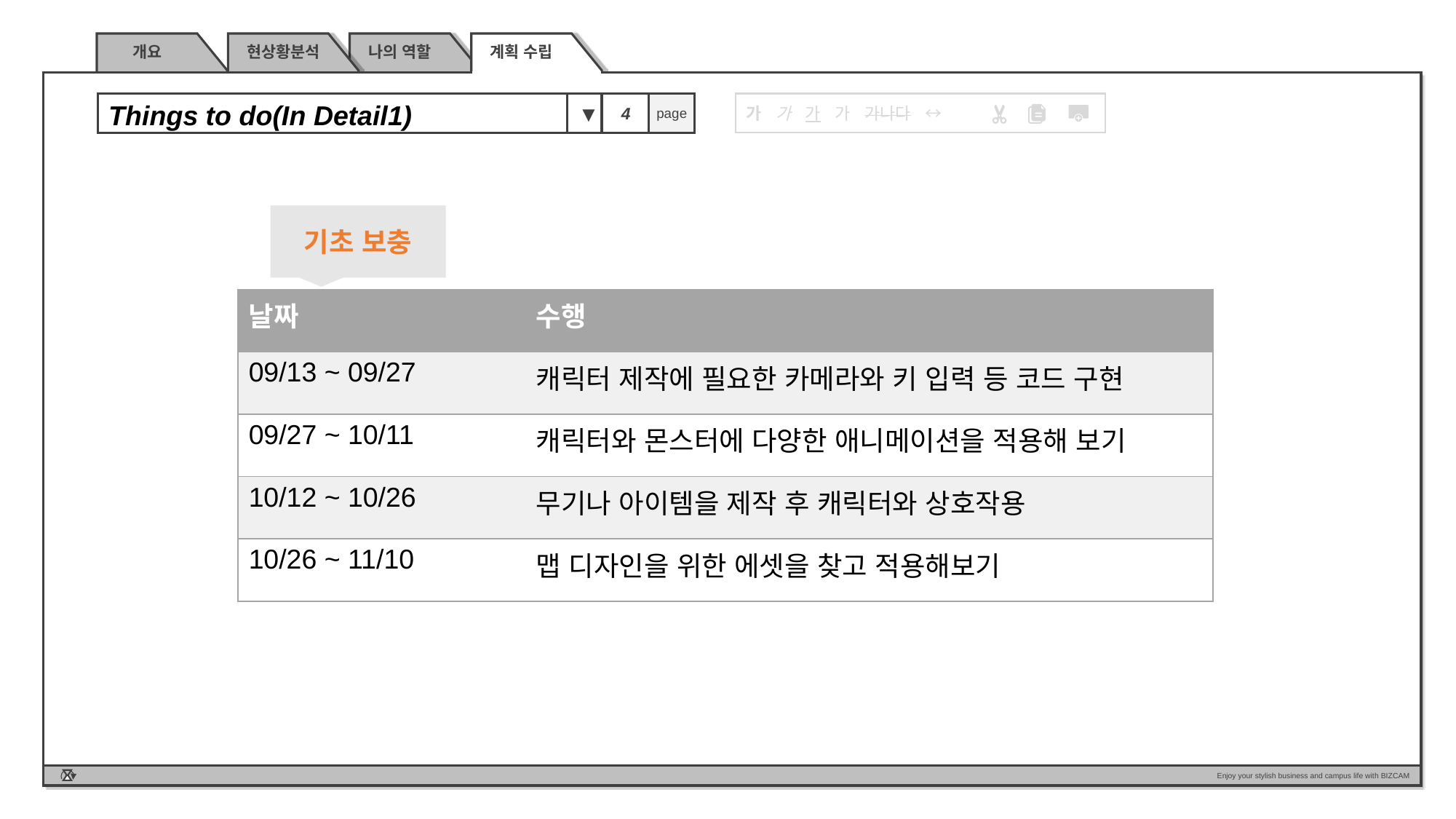

개요
 현상황분석
 나의 역할
 계획 수립

Things to do(In Detail1)

▼
4
page
가   가   가   가   가나다   ↔

기초 보충
| 날짜 | 수행 |
| --- | --- |
| 09/13 ~ 09/27 | 캐릭터 제작에 필요한 카메라와 키 입력 등 코드 구현 |
| 09/27 ~ 10/11 | 캐릭터와 몬스터에 다양한 애니메이션을 적용해 보기 |
| 10/12 ~ 10/26 | 무기나 아이템을 제작 후 캐릭터와 상호작용 |
| 10/26 ~ 11/10 | 맵 디자인을 위한 에셋을 찾고 적용해보기 |
Enjoy your stylish business and campus life with BIZCAM